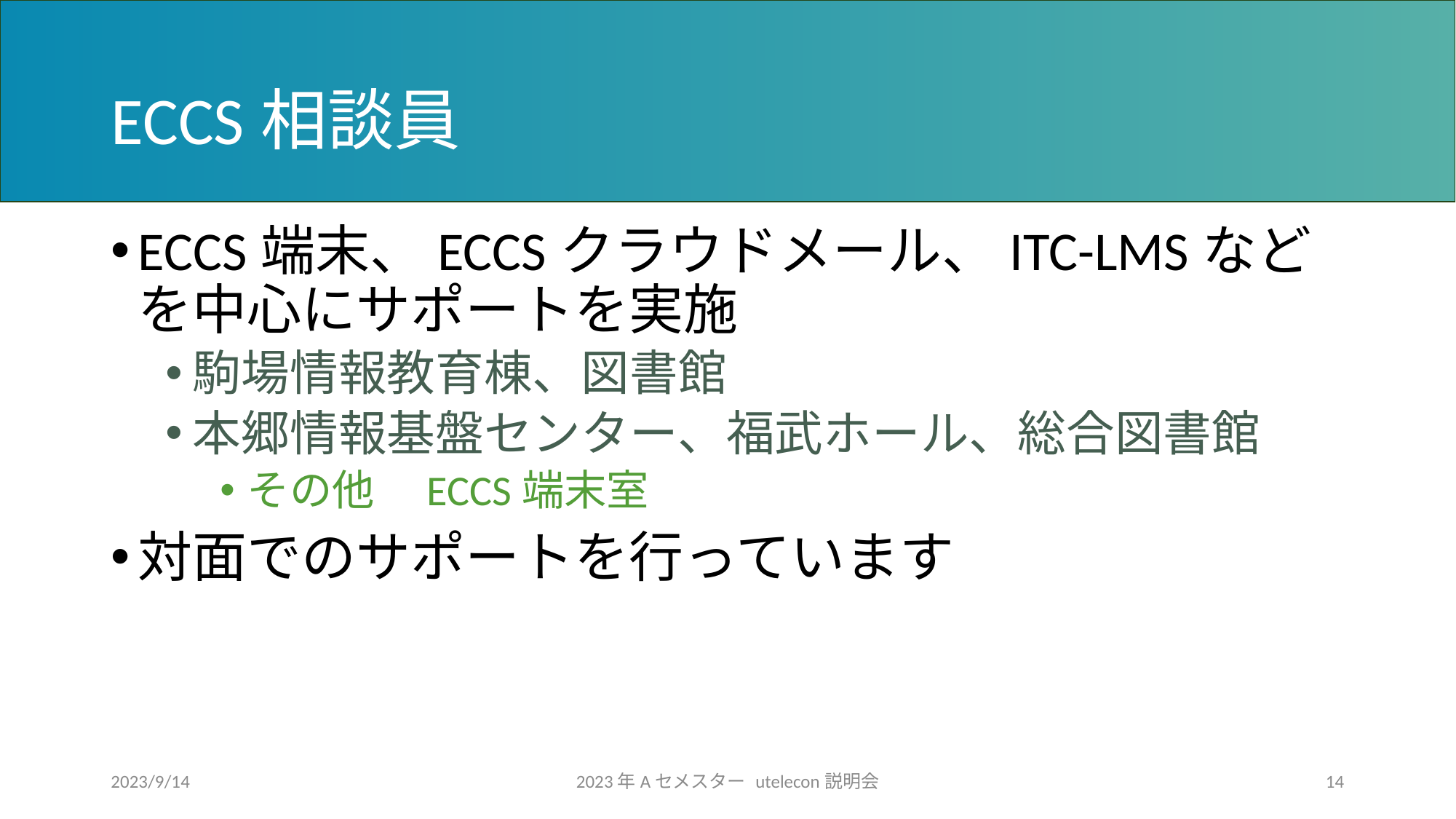

# ECCS相談員
ECCS端末、ECCSクラウドメール、ITC-LMSなどを中心にサポートを実施
駒場情報教育棟、図書館
本郷情報基盤センター、福武ホール、総合図書館
その他　ECCS端末室
対面でのサポートを行っています

2023/9/14
2023年Aセメスター utelecon説明会
14